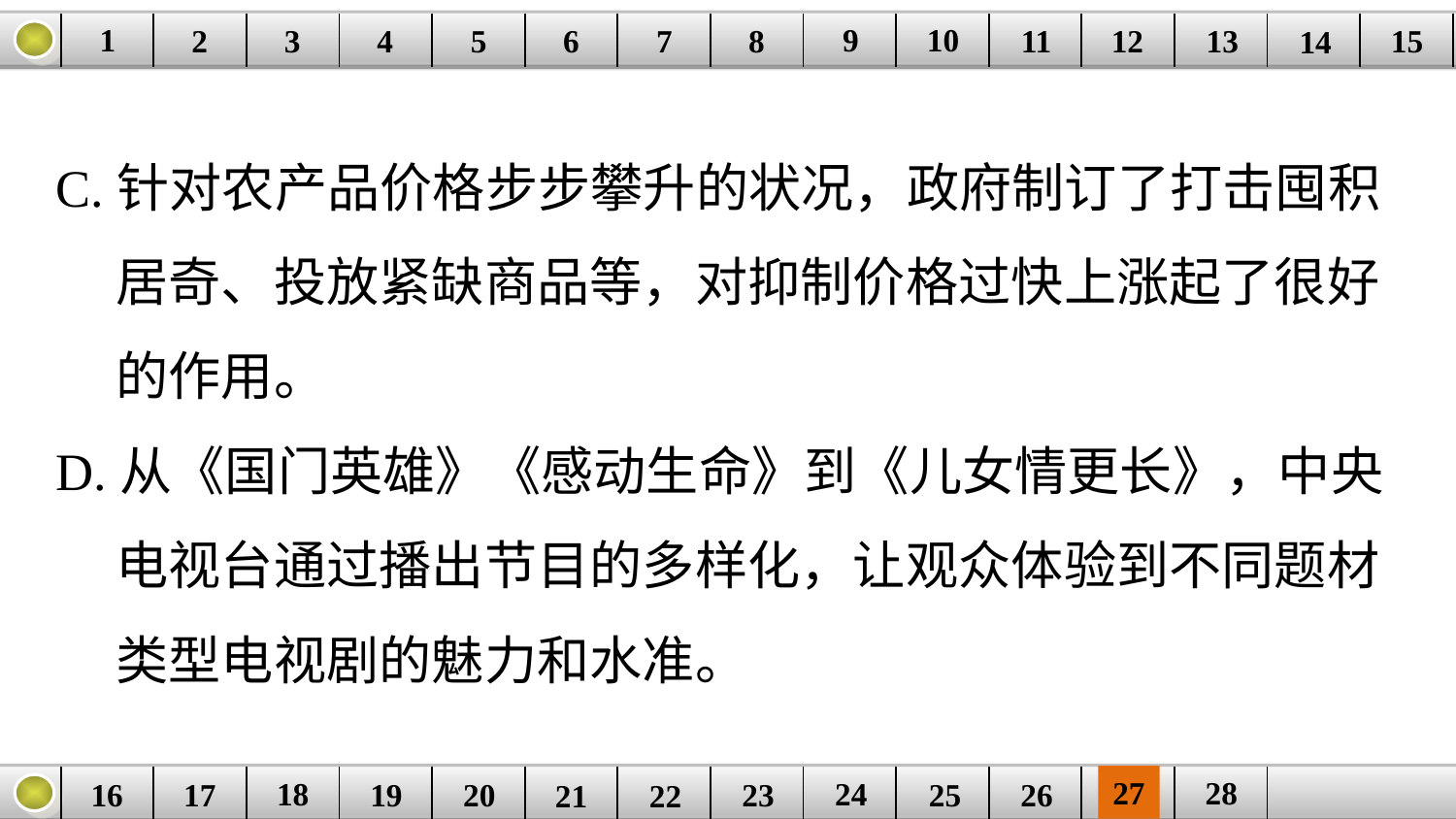

9
10
1
3
4
5
6
8
11
2
12
15
|  |  |  |  |  |  |  |  |  |  |  |  |  |  |  |
| --- | --- | --- | --- | --- | --- | --- | --- | --- | --- | --- | --- | --- | --- | --- |
7
13
14

C.针对农产品价格步步攀升的状况，政府制订了打击囤积
    居奇、投放紧缺商品等，对抑制价格过快上涨起了很好
    的作用。
D.从《国门英雄》《感动生命》到《儿女情更长》，中央
    电视台通过播出节目的多样化，让观众体验到不同题材
    类型电视剧的魅力和水准。

27
28
18
24
16
25
26
|  |  |  |  |  |  |  |  |  |  |  |  |  |
| --- | --- | --- | --- | --- | --- | --- | --- | --- | --- | --- | --- | --- |
23
17
19
20
21
22